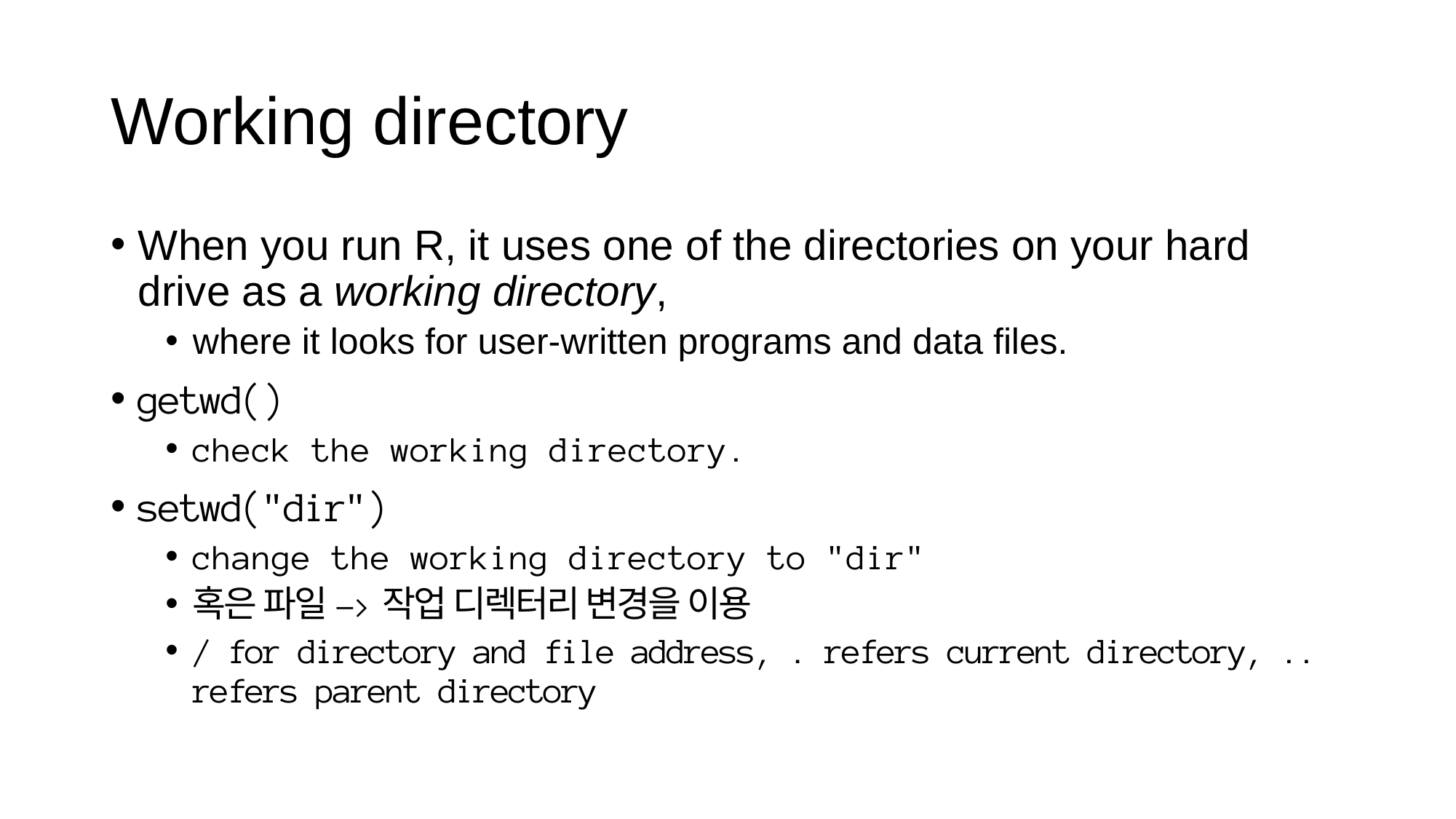

# Working directory
When you run R, it uses one of the directories on your hard drive as a working directory,
where it looks for user-written programs and data files.
getwd()
check the working directory.
setwd("dir")
change the working directory to "dir"
혹은 파일->작업 디렉터리 변경을 이용
/ for directory and file address, . refers current directory, .. refers parent directory